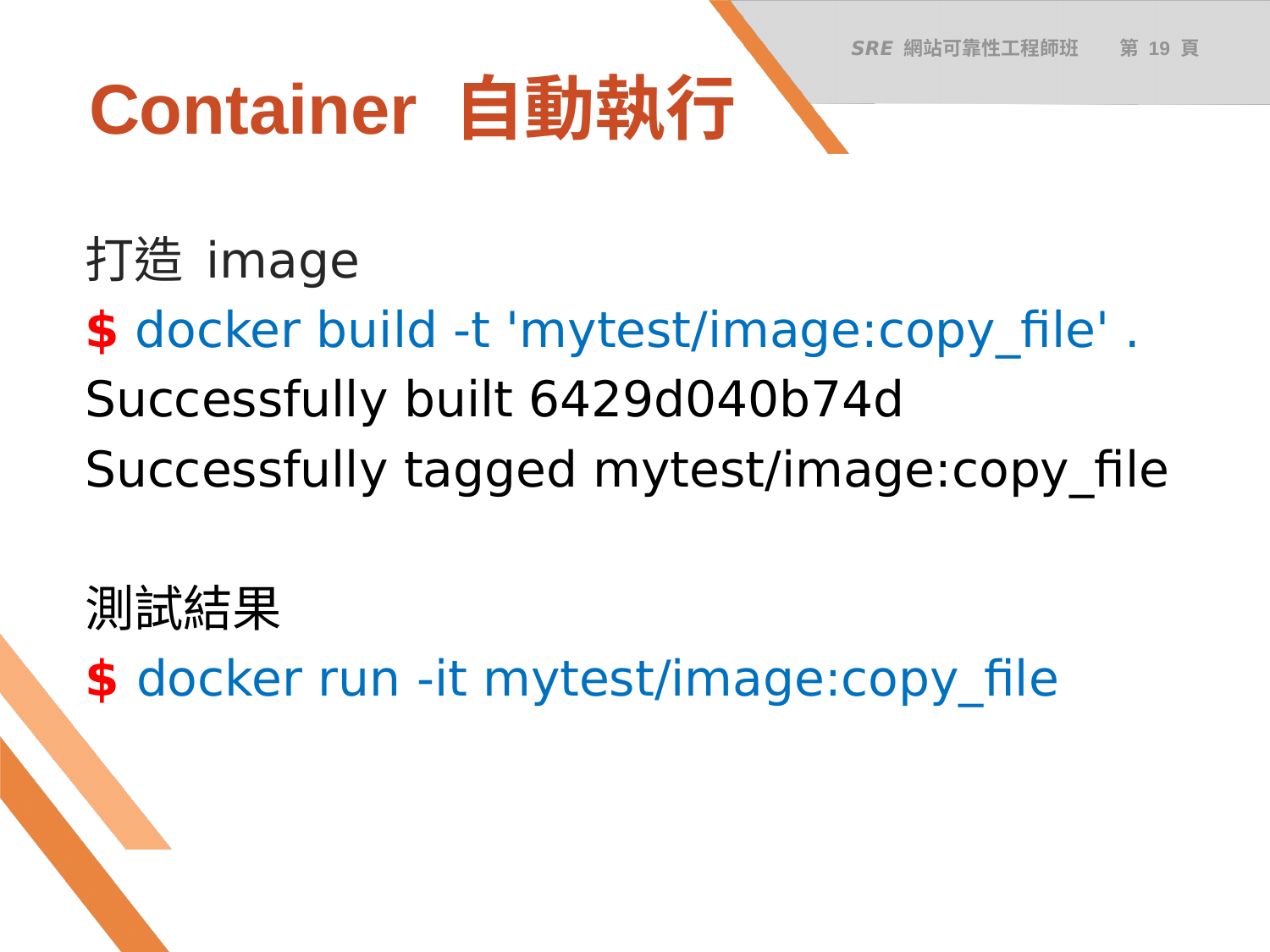

SRE 網站可靠性工程師班
第 19 頁
# Container 自動執行
打造 image
$ docker build -t 'mytest/image:copy_file' .
Successfully built 6429d040b74d
Successfully tagged mytest/image:copy_file

測試結果
$ docker run -it mytest/image:copy_file